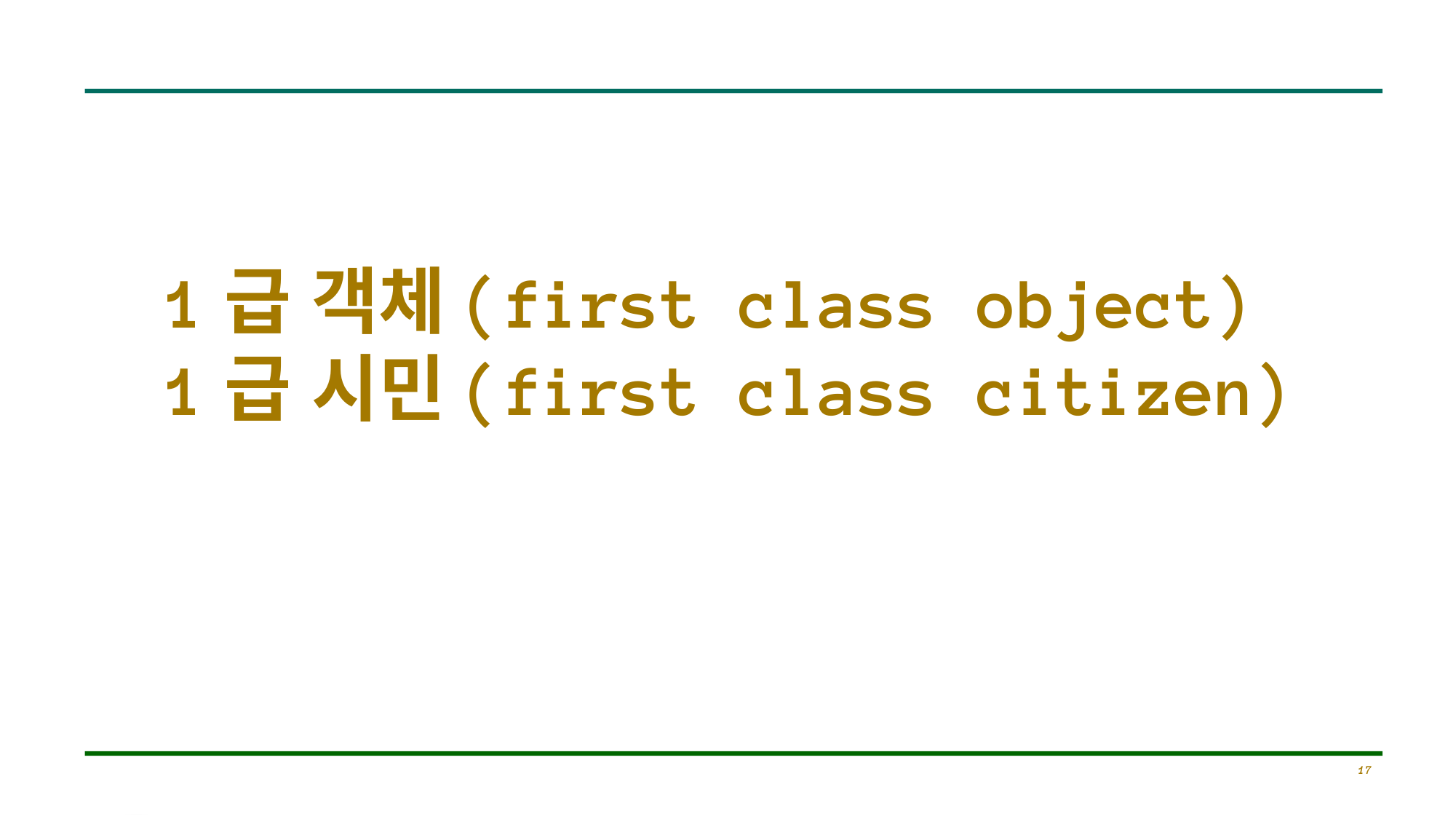

# 1급 객체(first class object) 1급 시민(first class citizen)